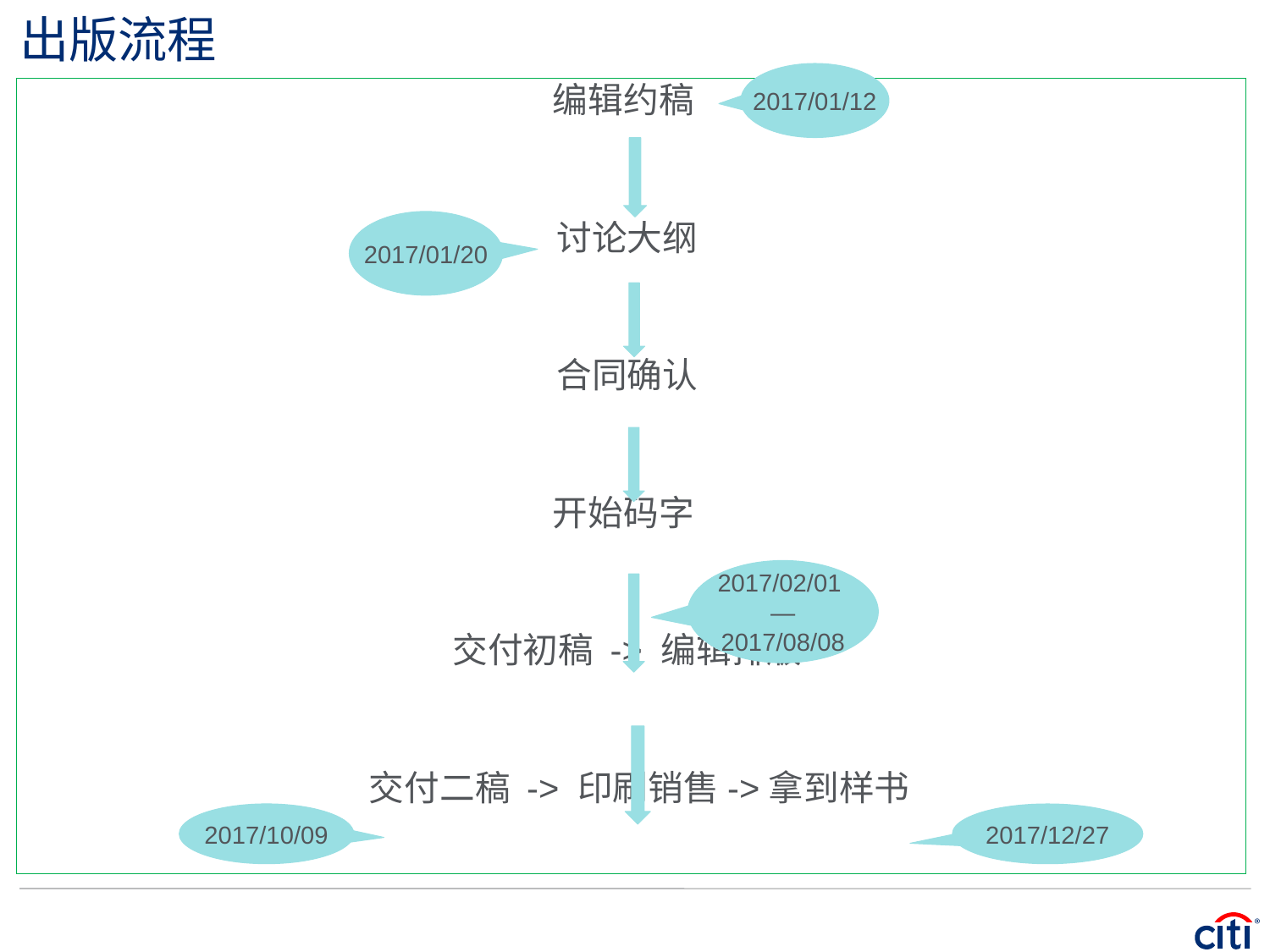

# 出版流程
2017/01/12
编辑约稿

讨论大纲

合同确认

开始码字

交付初稿 -> 编辑排版

 交付二稿 -> 印刷销售->拿到样书

2017/01/20

2017/02/01
—
2017/08/08

2017/12/27
2017/10/09